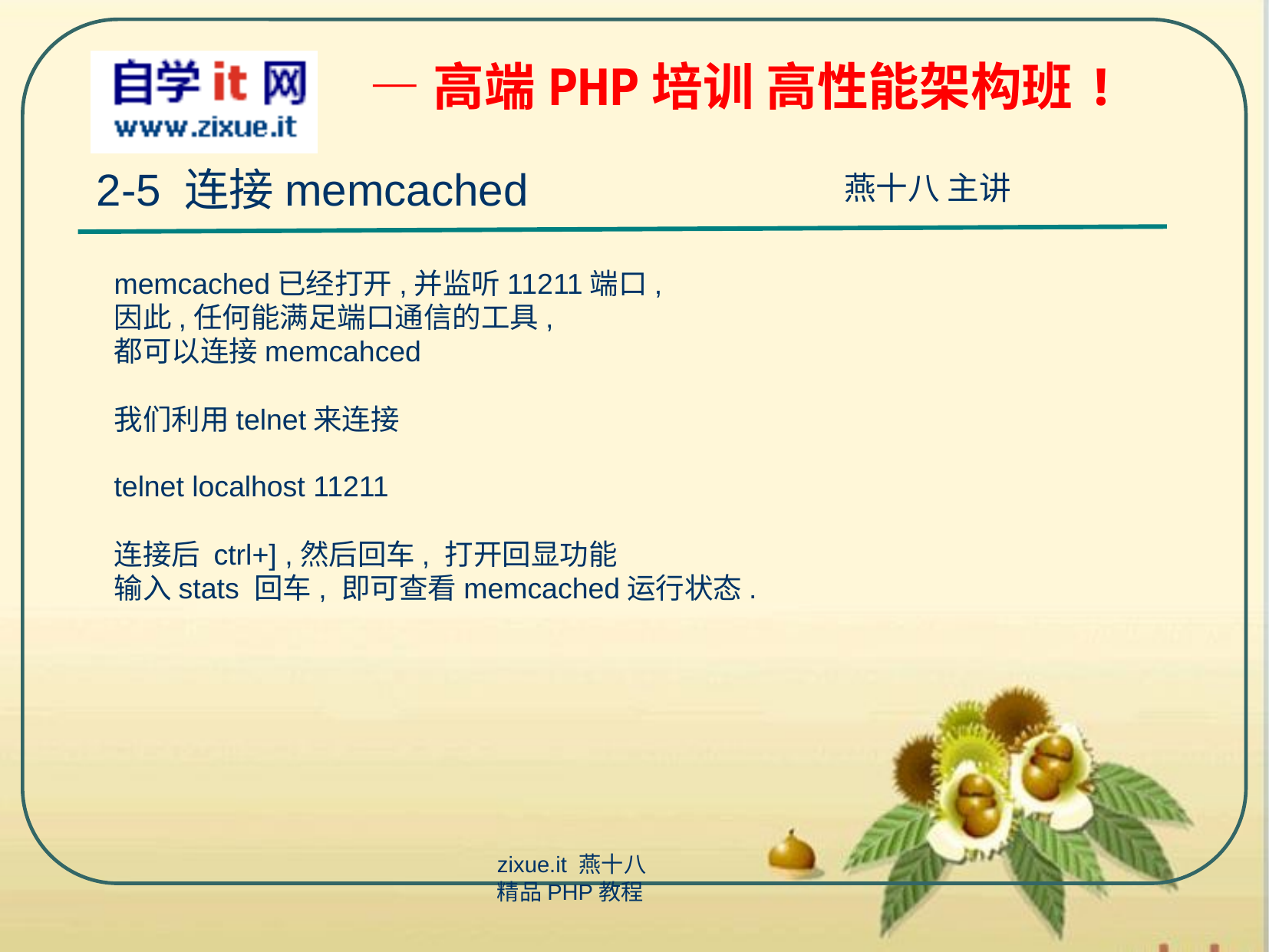

2-5 连接memcached
memcached已经打开,并监听11211端口,
因此,任何能满足端口通信的工具,
都可以连接memcahced

我们利用telnet来连接

telnet localhost 11211

连接后 ctrl+] ,然后回车, 打开回显功能
输入stats 回车, 即可查看memcached运行状态.
zixue.it 燕十八
精品PHP教程